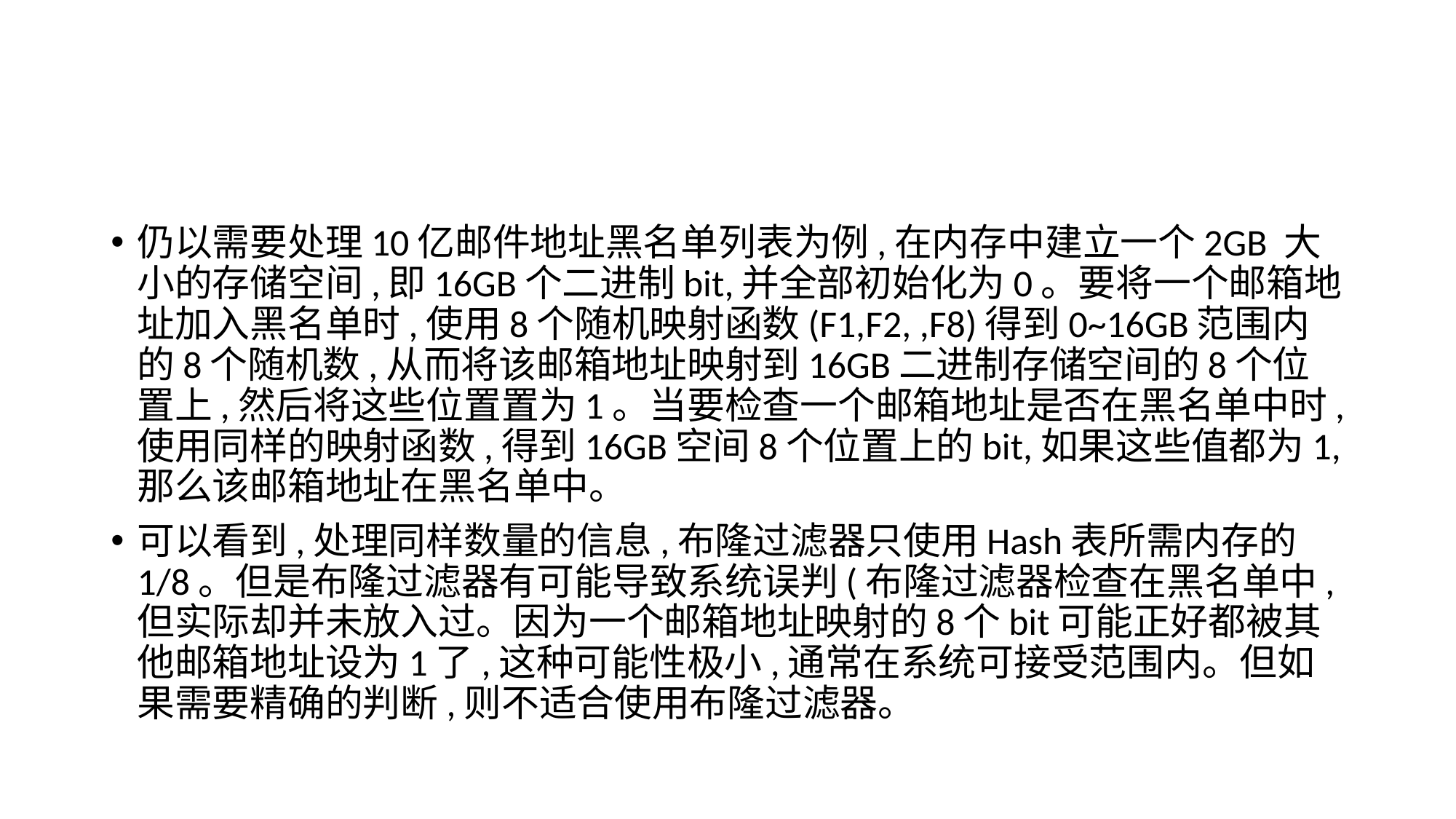

#
仍以需要处理10亿邮件地址黑名单列表为例,在内存中建立一个2GB 大小的存储空间,即16GB个二进制bit,并全部初始化为0。要将一个邮箱地址加入黑名单时,使用8个随机映射函数(F1,F2, ,F8)得到0~16GB范围内的8个随机数,从而将该邮箱地址映射到16GB二进制存储空间的8个位置上,然后将这些位置置为1。当要检查一个邮箱地址是否在黑名单中时,使用同样的映射函数,得到16GB空间8个位置上的bit,如果这些值都为1,那么该邮箱地址在黑名单中。
可以看到,处理同样数量的信息,布隆过滤器只使用Hash表所需内存的1/8。但是布隆过滤器有可能导致系统误判(布隆过滤器检查在黑名单中,但实际却并未放入过。因为一个邮箱地址映射的8个bit可能正好都被其他邮箱地址设为1了,这种可能性极小,通常在系统可接受范围内。但如果需要精确的判断,则不适合使用布隆过滤器。